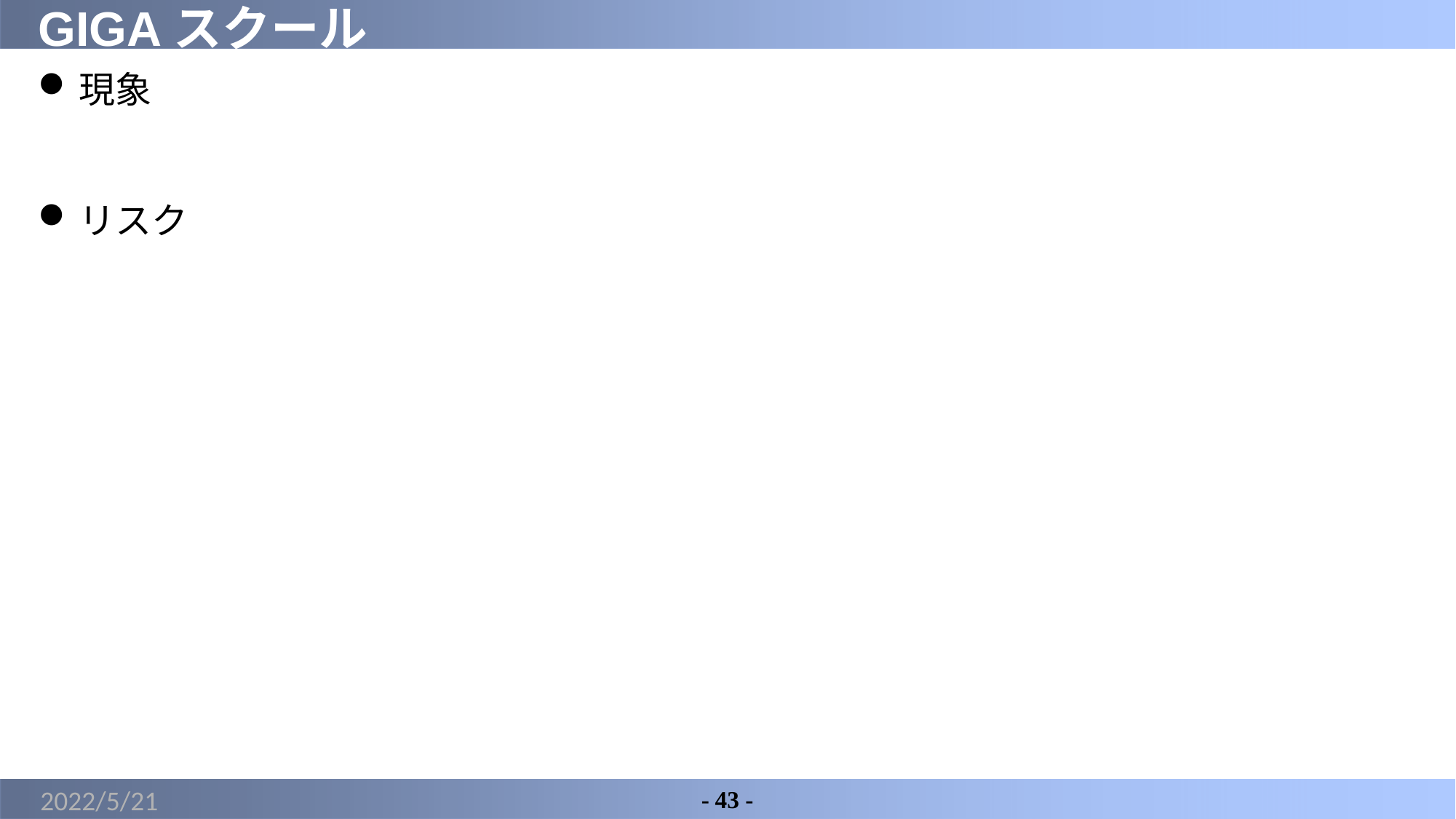

# GIGAスクール
現象

リスク

2022/5/21
- 43 -